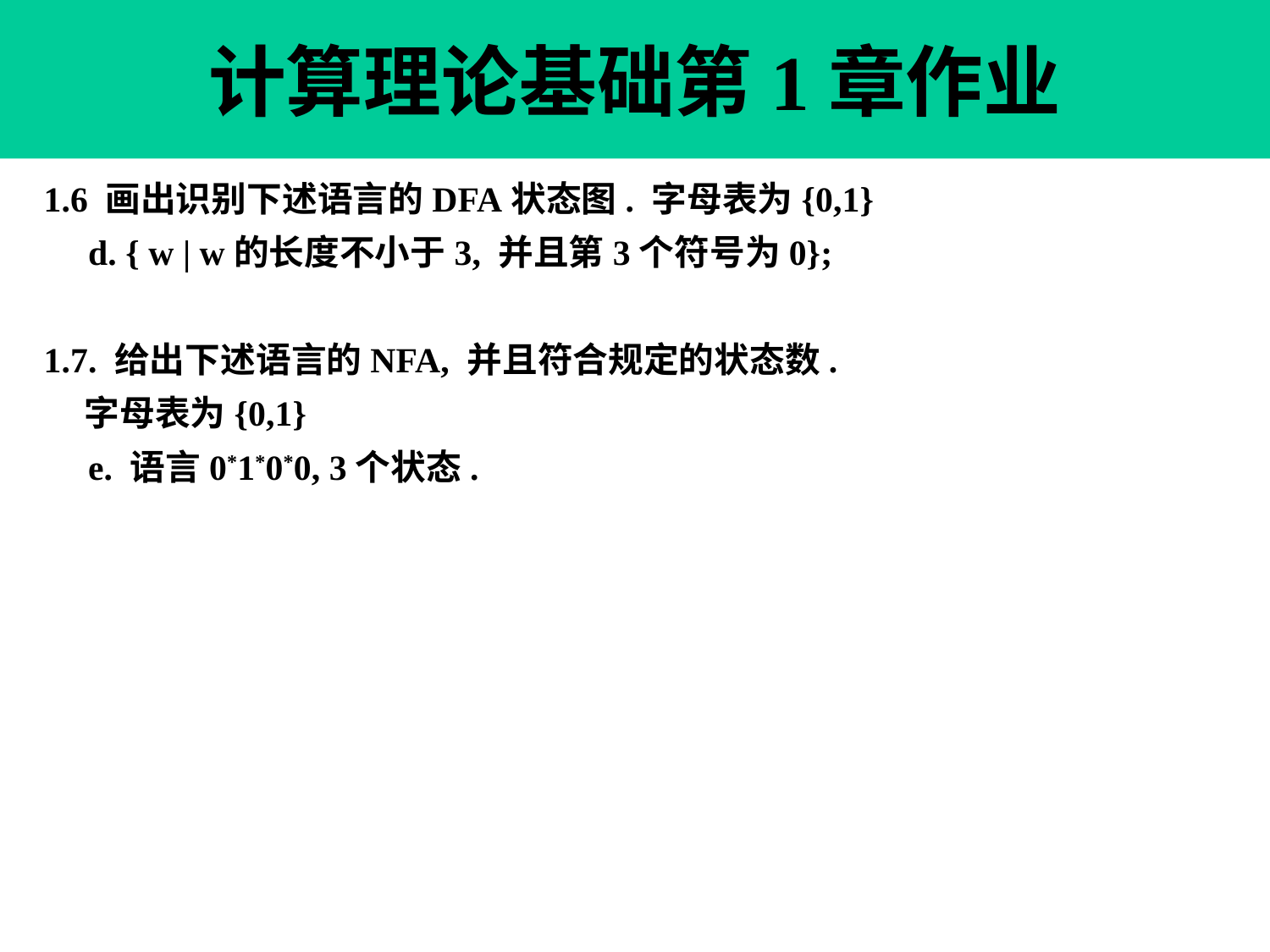

计算理论基础第1章作业
1.6 画出识别下述语言的DFA状态图. 字母表为{0,1}
     d. { w | w的长度不小于3, 并且第3个符号为0};

1.7. 给出下述语言的NFA, 并且符合规定的状态数.
    字母表为{0,1}
     e. 语言0*1*0*0, 3个状态.